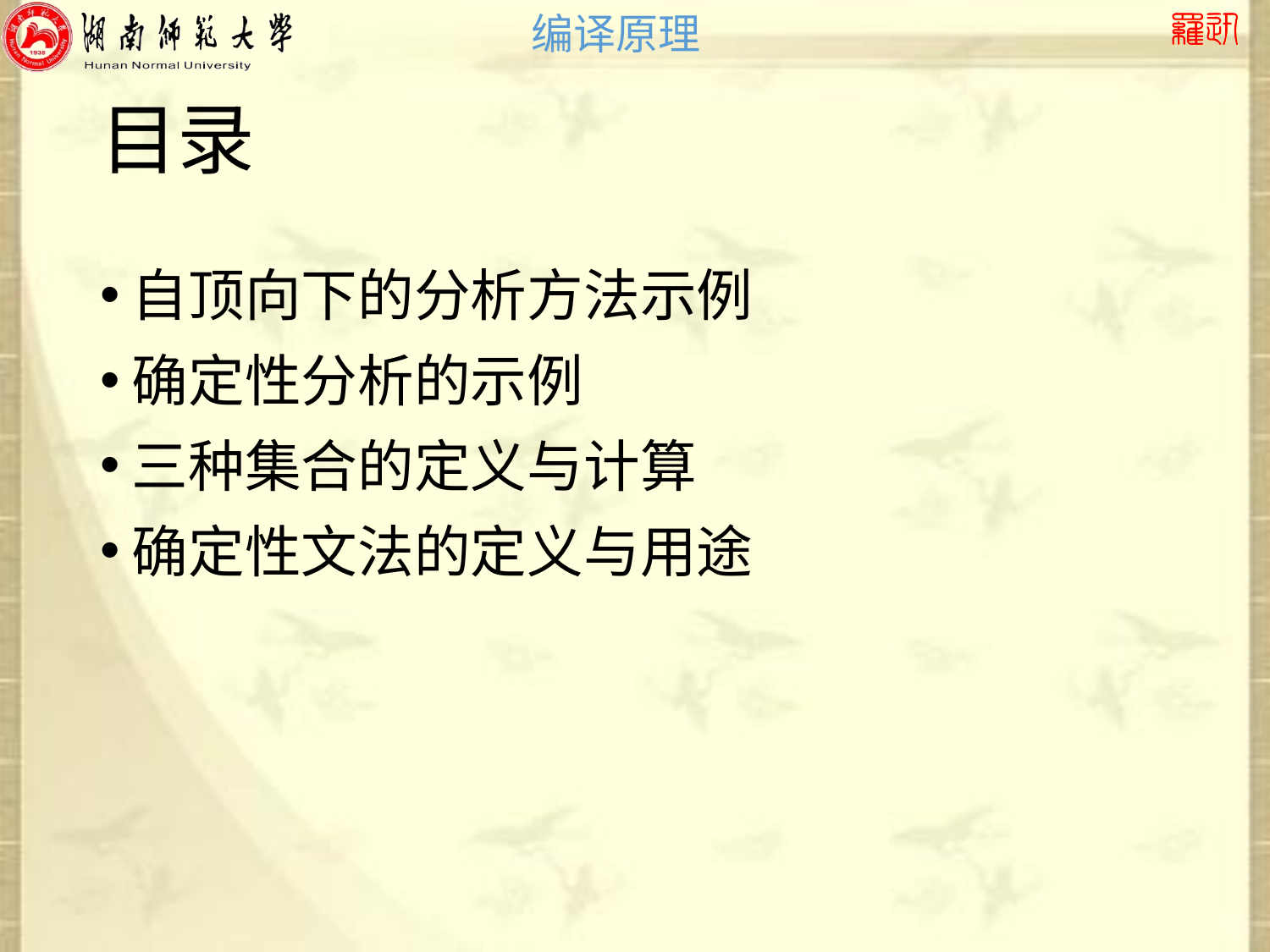

# 目录
自顶向下的分析方法示例
确定性分析的示例
三种集合的定义与计算
确定性文法的定义与用途